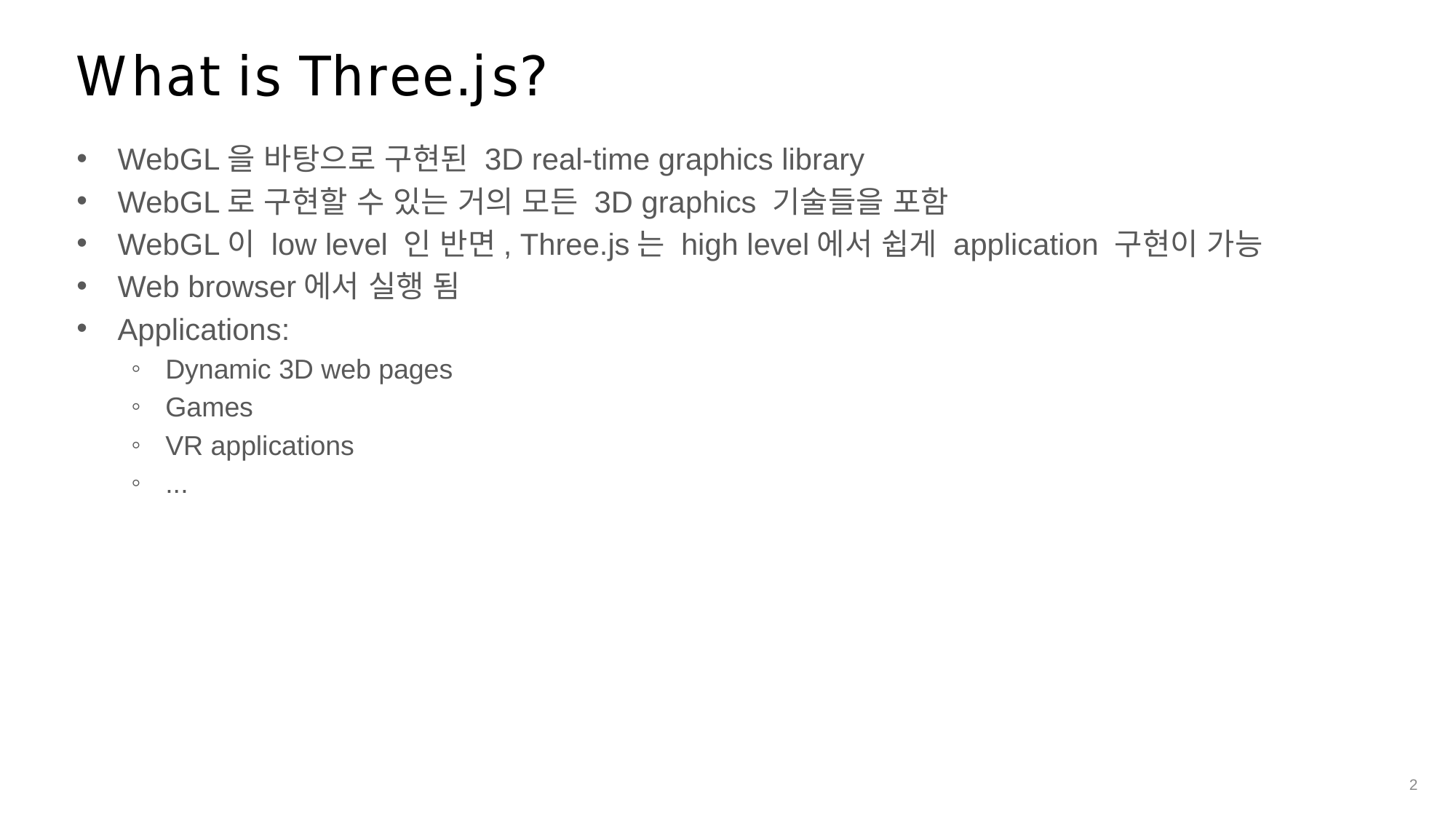

# What is Three.js?
WebGL을 바탕으로 구현된 3D real-time graphics library
WebGL로 구현할 수 있는 거의 모든 3D graphics 기술들을 포함
WebGL이 low level 인 반면, Three.js는 high level에서 쉽게 application 구현이 가능
Web browser에서 실행 됨
Applications:
Dynamic 3D web pages
Games
VR applications
...
2